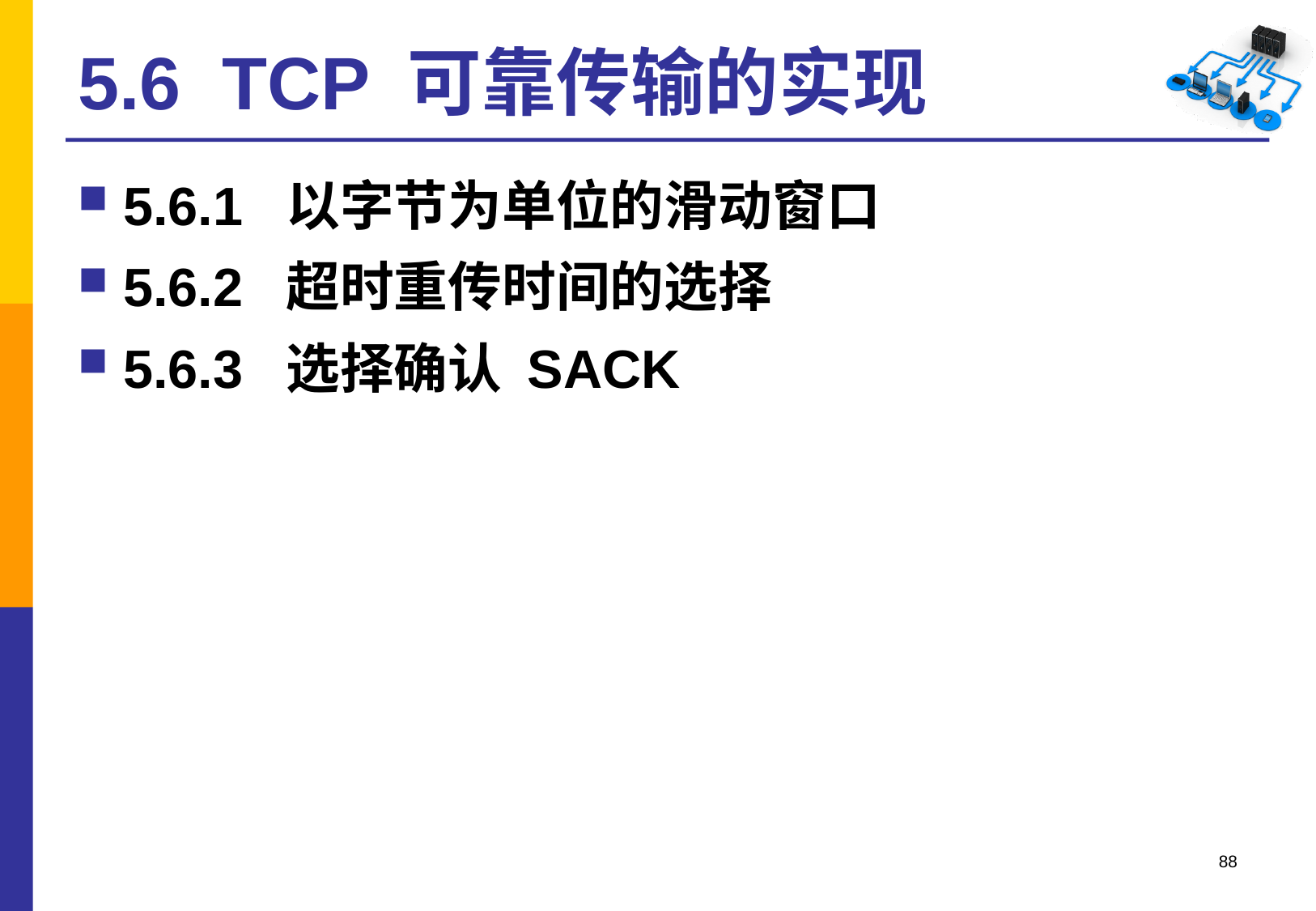

# 5.6  TCP 可靠传输的实现
5.6.1  以字节为单位的滑动窗口
5.6.2  超时重传时间的选择
5.6.3  选择确认 SACK
88